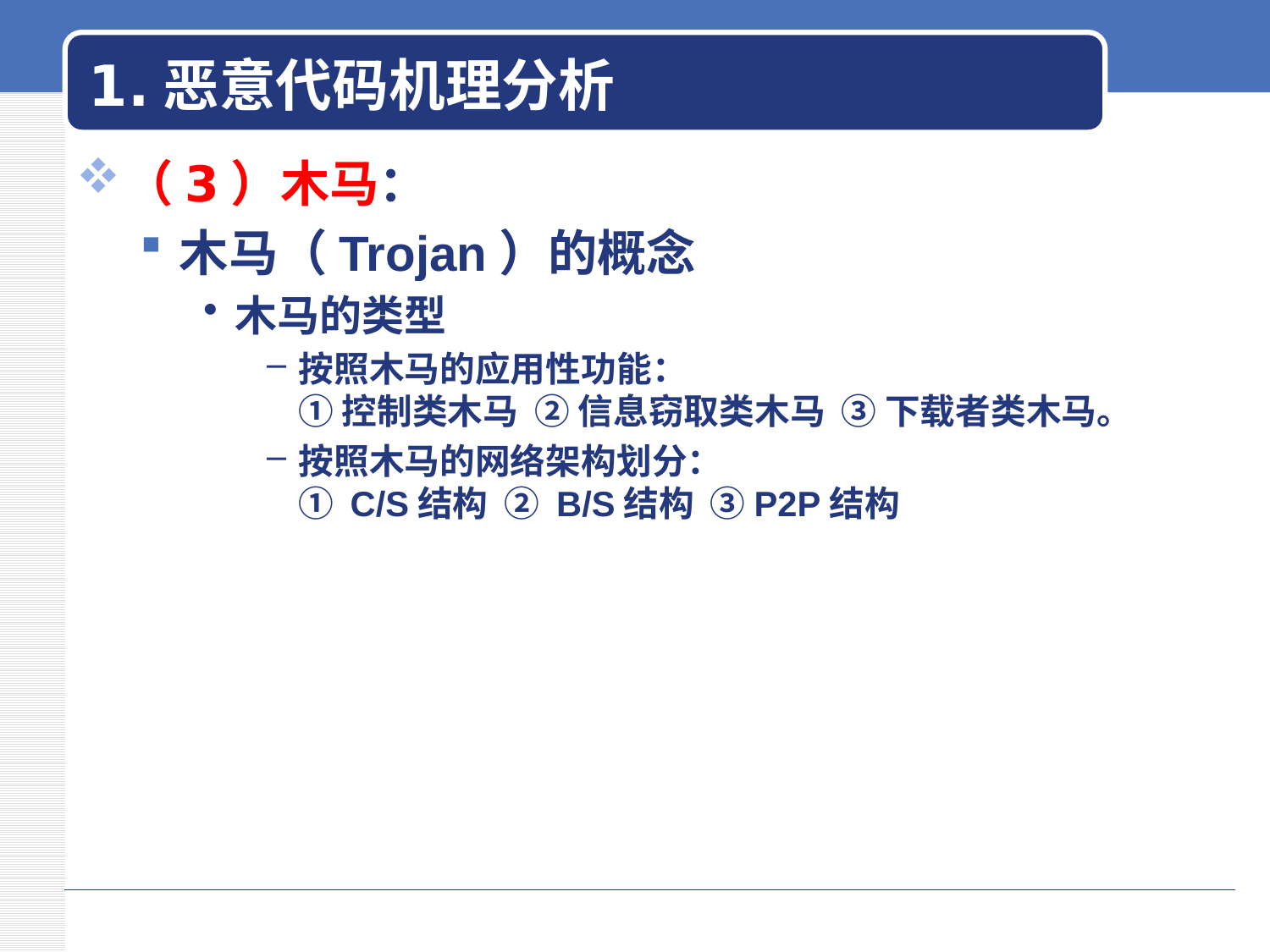

# 1.恶意代码机理分析
（3）木马：
木马（Trojan）的概念
木马的类型
按照木马的应用性功能：
① 控制类木马  ② 信息窃取类木马  ③ 下载者类木马。
按照木马的网络架构划分：
① C/S结构  ② B/S结构  ③P2P结构